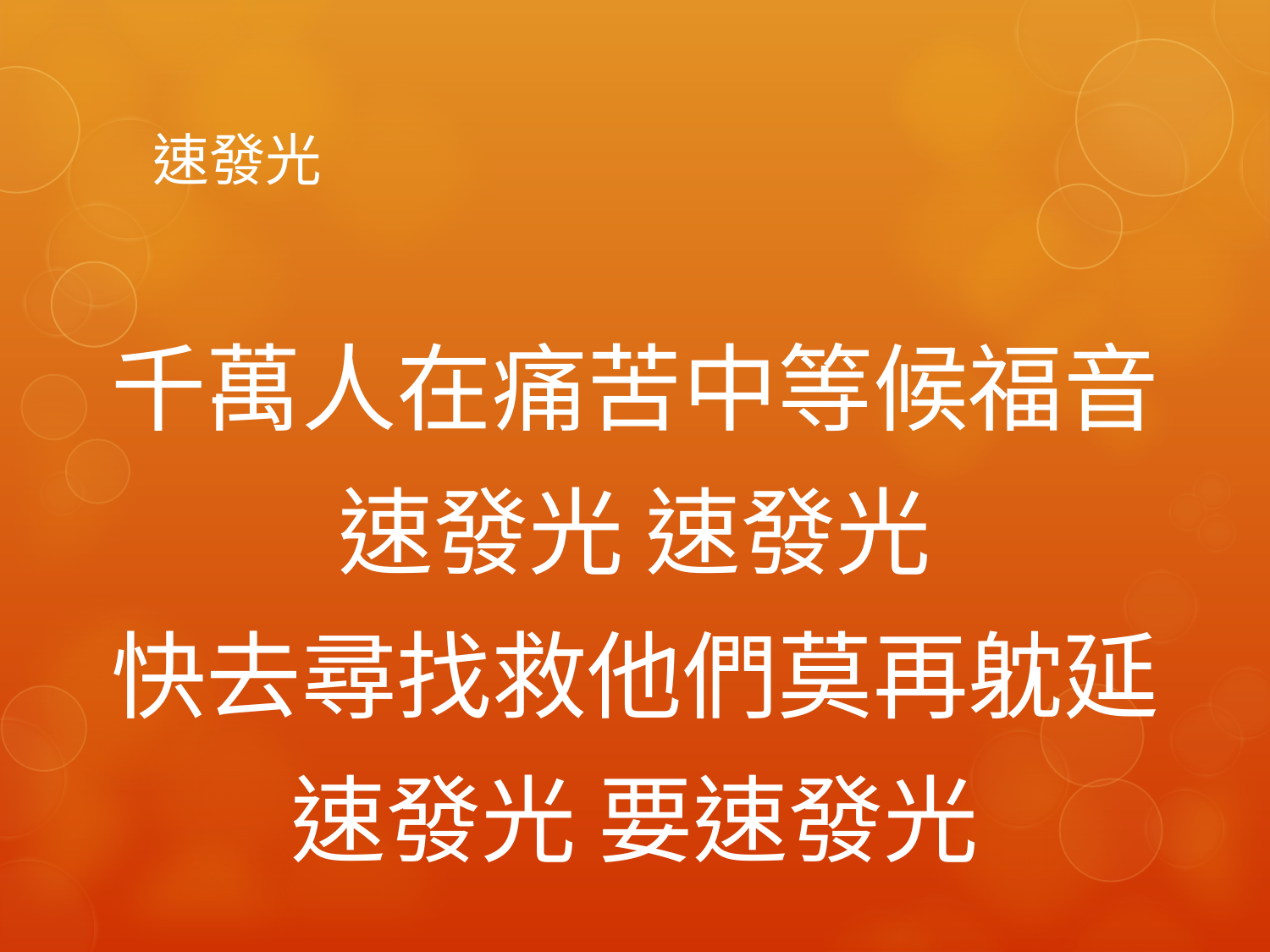

# 速發光
千萬人在痛苦中等候福音
速發光 速發光
快去尋找救他們莫再躭延
速發光 要速發光